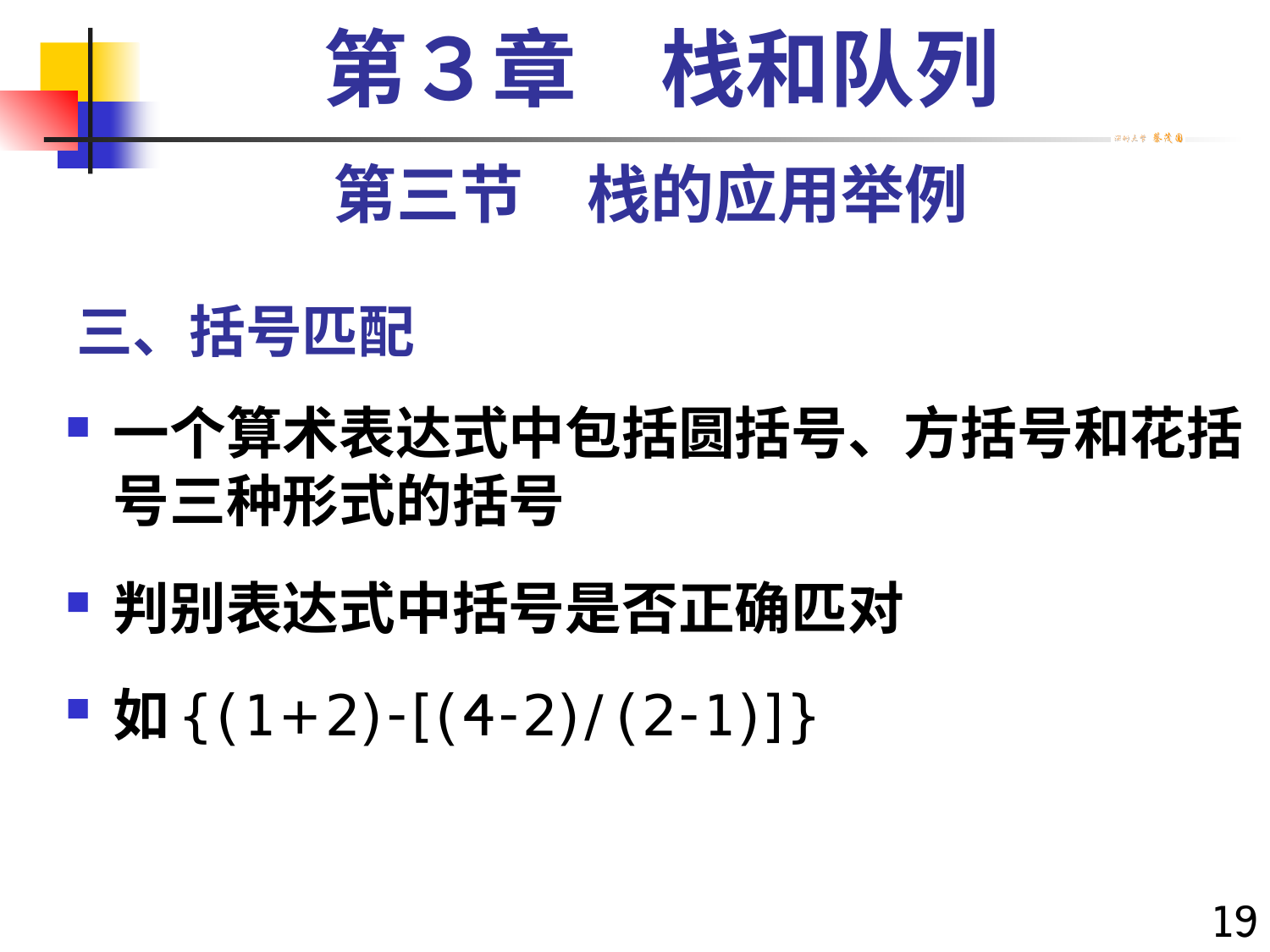

第３章　栈和队列
第三节　栈的应用举例
# 三、括号匹配
一个算术表达式中包括圆括号、方括号和花括号三种形式的括号
判别表达式中括号是否正确匹对
如{(1+2)-[(4-2)/(2-1)]}
19